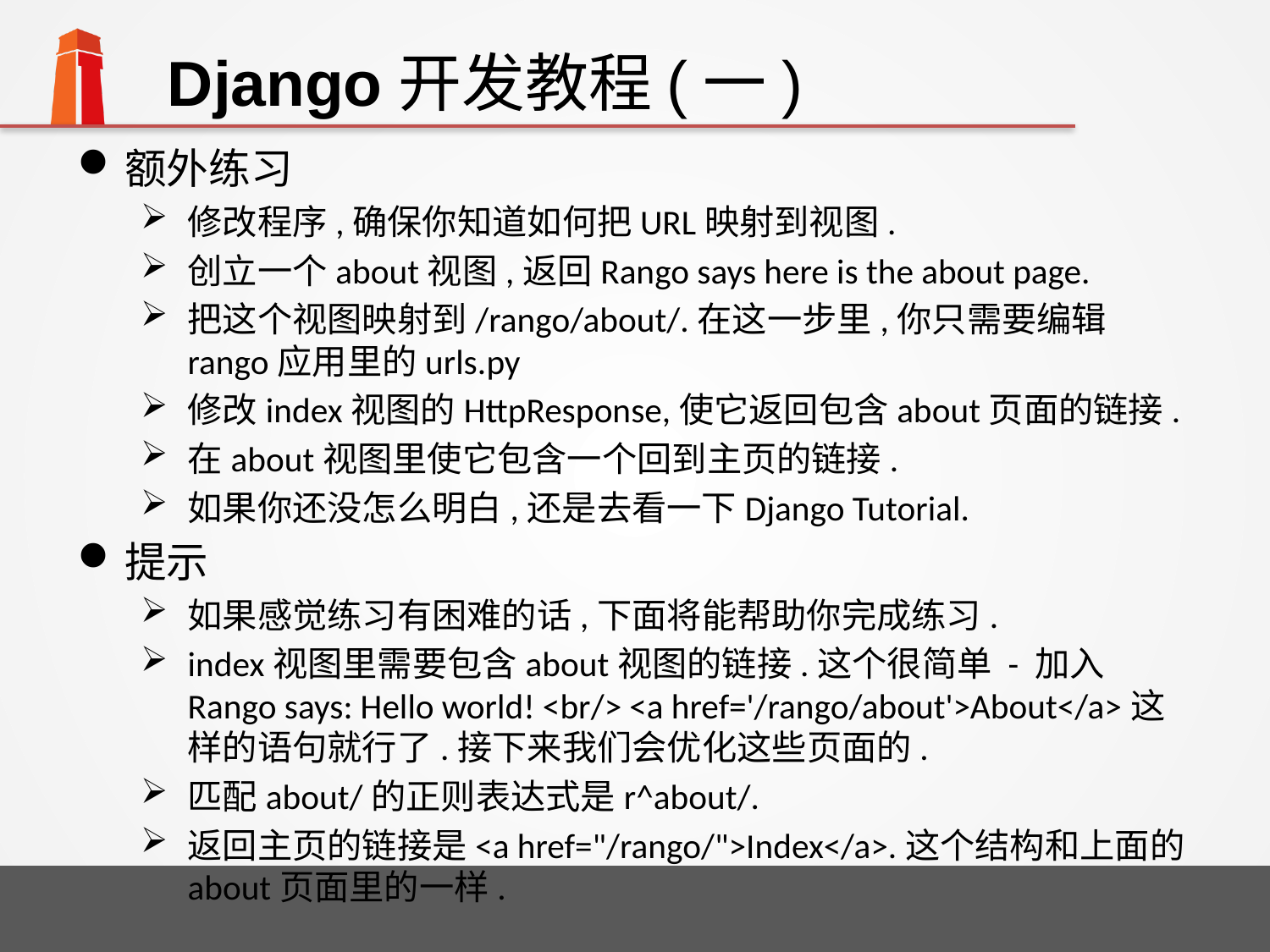

# Django开发教程(一)
额外练习
修改程序,确保你知道如何把URL映射到视图.
创立一个about视图,返回Rango says here is the about page.
把这个视图映射到/rango/about/.在这一步里,你只需要编辑rango应用里的urls.py
修改index视图的HttpResponse,使它返回包含about页面的链接.
在about视图里使它包含一个回到主页的链接.
如果你还没怎么明白,还是去看一下Django Tutorial.
提示
如果感觉练习有困难的话,下面将能帮助你完成练习.
index视图里需要包含about视图的链接.这个很简单 - 加入Rango says: Hello world! <br/> <a href='/rango/about'>About</a>这样的语句就行了.接下来我们会优化这些页面的.
匹配about/的正则表达式是r^about/.
返回主页的链接是<a href="/rango/">Index</a>.这个结构和上面的about页面里的一样.